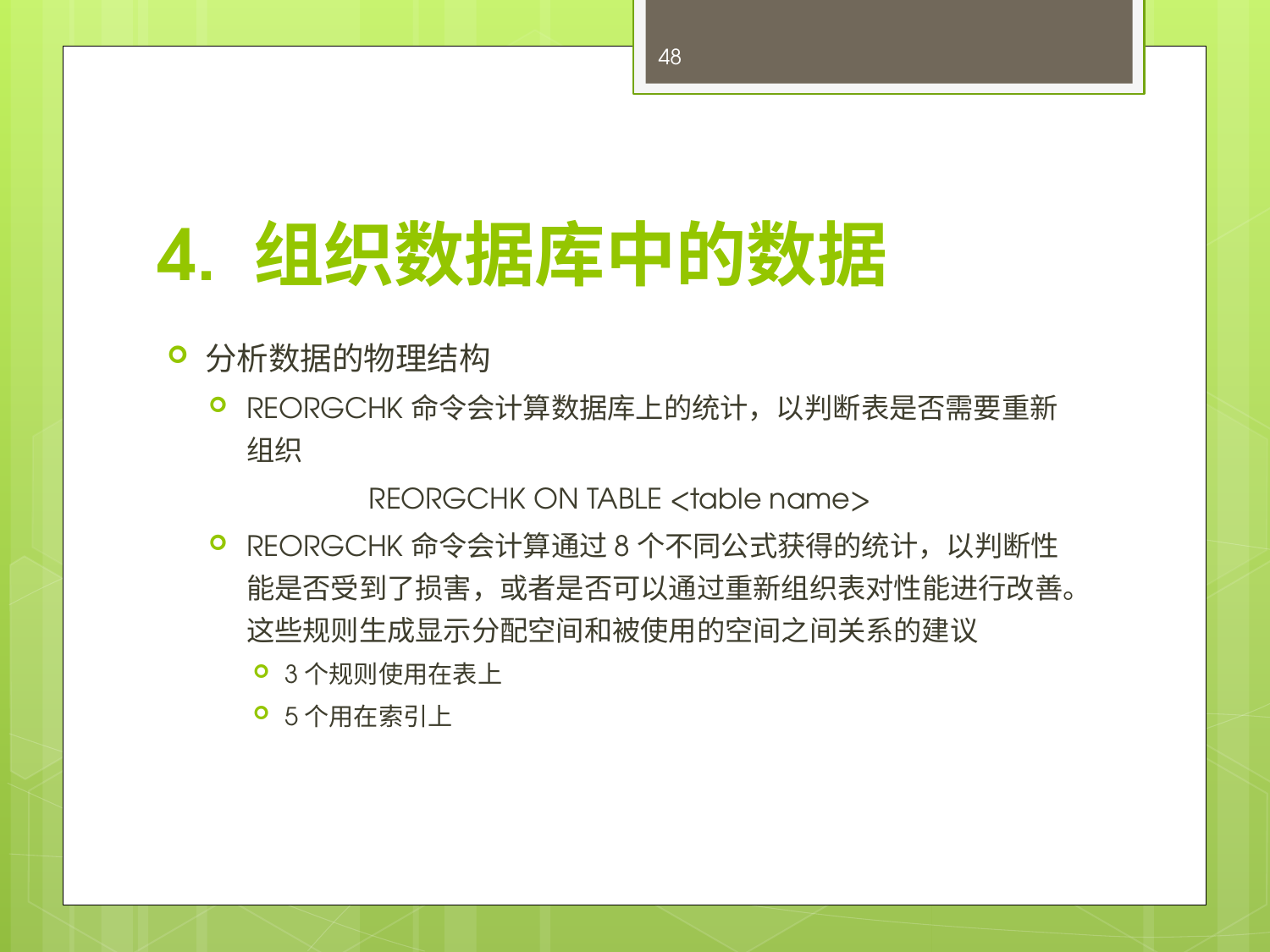

48
# 4. 组织数据库中的数据
分析数据的物理结构
REORGCHK命令会计算数据库上的统计，以判断表是否需要重新组织
REORGCHK ON TABLE <table name>
REORGCHK命令会计算通过8个不同公式获得的统计，以判断性能是否受到了损害，或者是否可以通过重新组织表对性能进行改善。这些规则生成显示分配空间和被使用的空间之间关系的建议
3个规则使用在表上
5个用在索引上